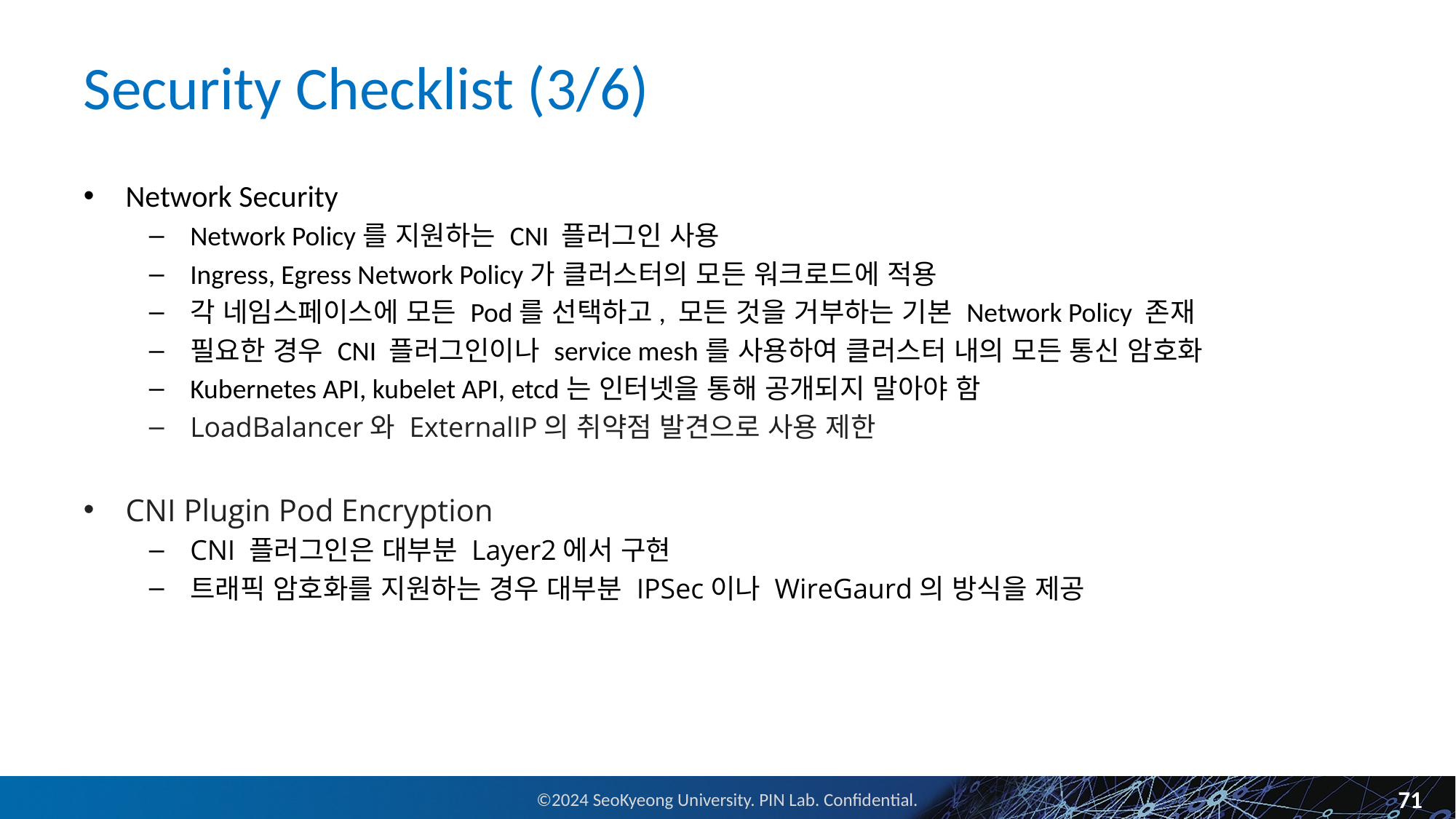

# Security Checklist (3/6)
Network Security
Network Policy를 지원하는 CNI 플러그인 사용
Ingress, Egress Network Policy가 클러스터의 모든 워크로드에 적용
각 네임스페이스에 모든 Pod를 선택하고, 모든 것을 거부하는 기본 Network Policy 존재
필요한 경우 CNI 플러그인이나 service mesh를 사용하여 클러스터 내의 모든 통신 암호화
Kubernetes API, kubelet API, etcd는 인터넷을 통해 공개되지 말아야 함
LoadBalancer와 ExternalIP의 취약점 발견으로 사용 제한

CNI Plugin Pod Encryption
CNI 플러그인은 대부분 Layer2에서 구현
트래픽 암호화를 지원하는 경우 대부분 IPSec이나 WireGaurd의 방식을 제공

71